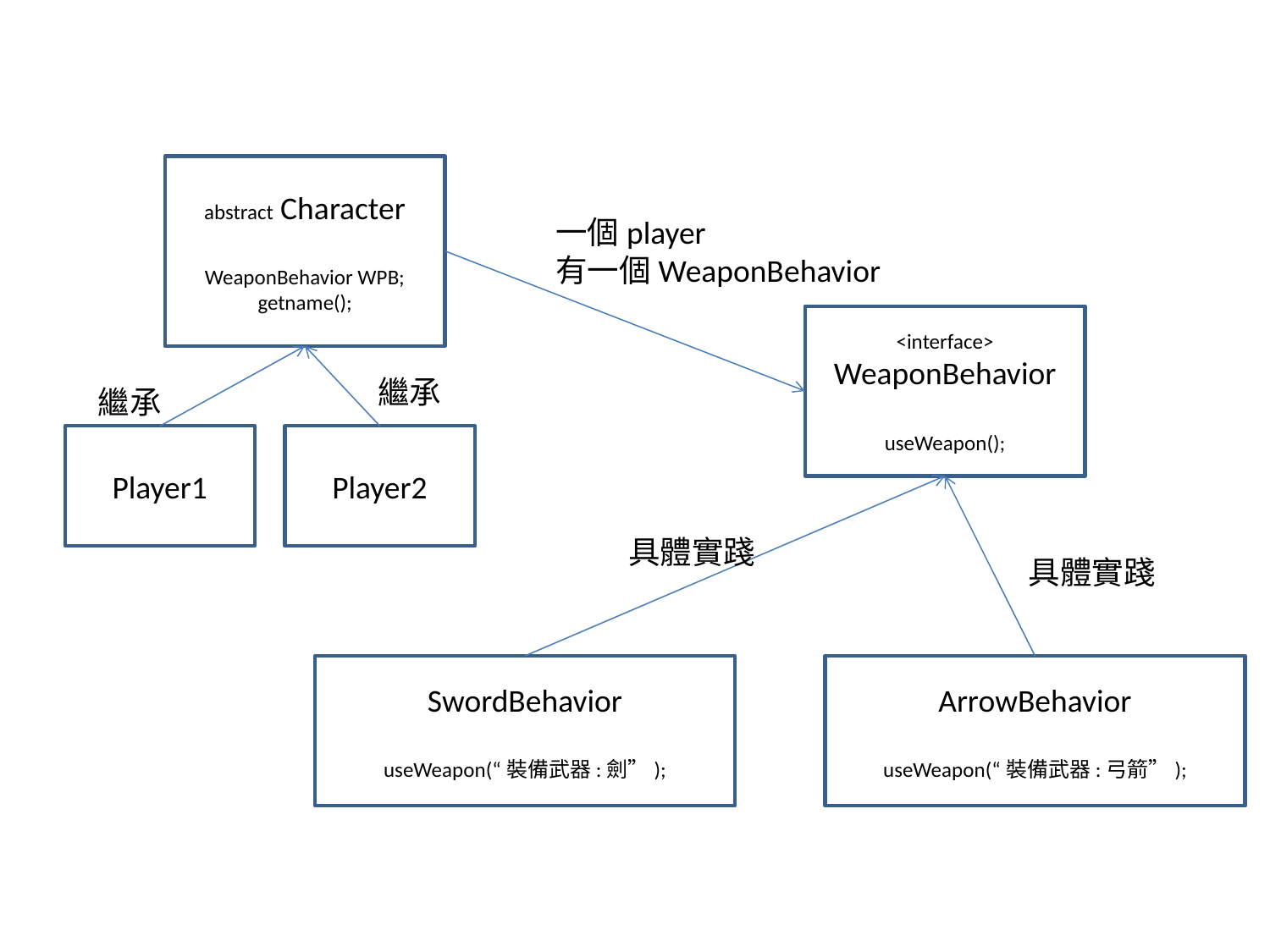

abstract Character

WeaponBehavior WPB;
getname();
一個player
有一個WeaponBehavior
<interface>
WeaponBehavior

useWeapon();
繼承
繼承
Player1
Player2
具體實踐
具體實踐
SwordBehavior

useWeapon(“裝備武器:劍”);
ArrowBehavior

useWeapon(“裝備武器:弓箭”);